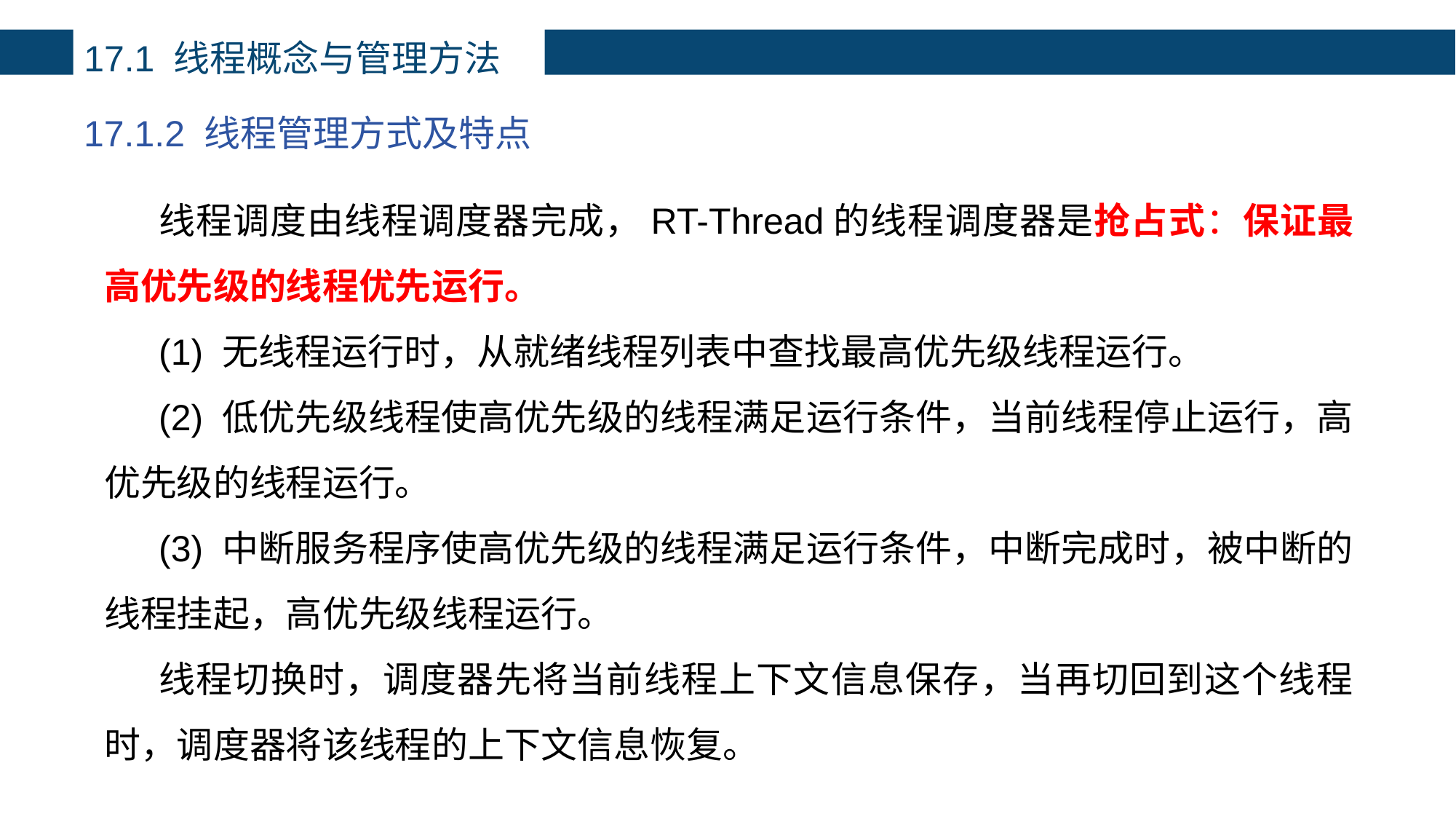

17.1 线程概念与管理方法

17.1.2 线程管理方式及特点
线程调度由线程调度器完成，RT-Thread的线程调度器是抢占式：保证最高优先级的线程优先运行。
(1) 无线程运行时，从就绪线程列表中查找最高优先级线程运行。
(2) 低优先级线程使高优先级的线程满足运行条件，当前线程停止运行，高优先级的线程运行。
(3) 中断服务程序使高优先级的线程满足运行条件，中断完成时，被中断的线程挂起，高优先级线程运行。
线程切换时，调度器先将当前线程上下文信息保存，当再切回到这个线程时，调度器将该线程的上下文信息恢复。